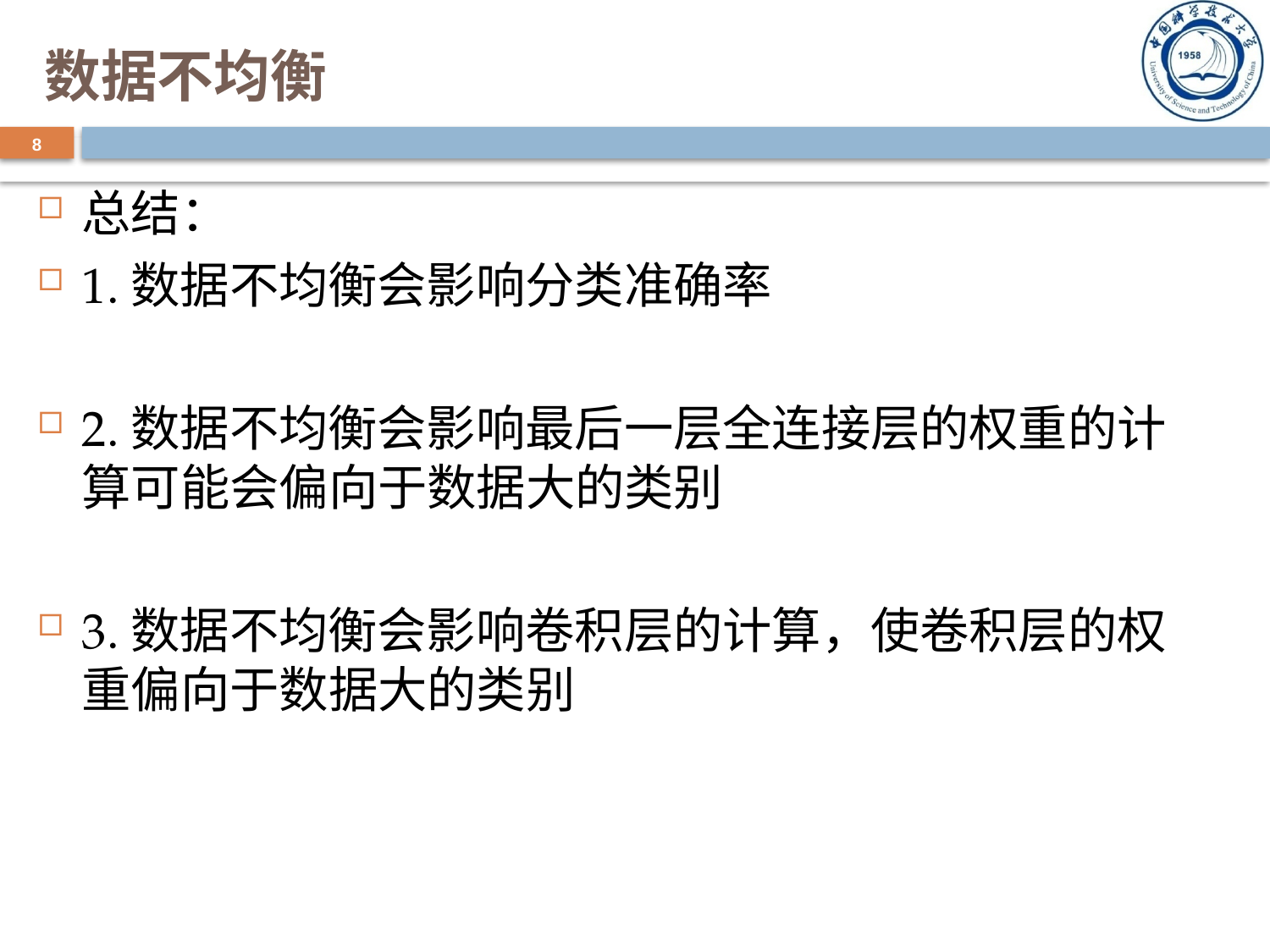

# 数据不均衡
8
总结：
1.数据不均衡会影响分类准确率

2.数据不均衡会影响最后一层全连接层的权重的计算可能会偏向于数据大的类别

3.数据不均衡会影响卷积层的计算，使卷积层的权重偏向于数据大的类别